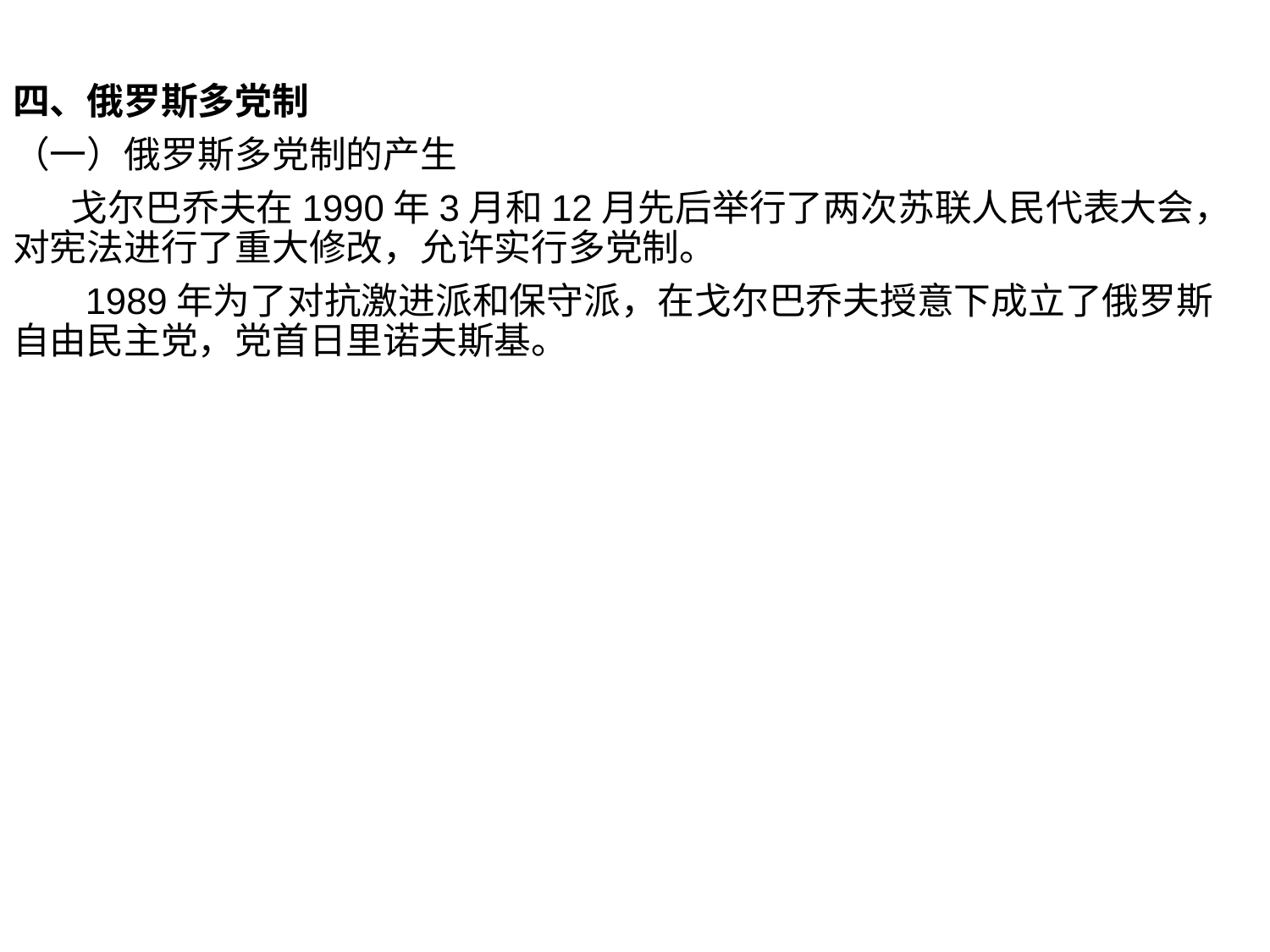

四、俄罗斯多党制
（一）俄罗斯多党制的产生
      戈尔巴乔夫在1990年3月和12月先后举行了两次苏联人民代表大会，对宪法进行了重大修改，允许实行多党制。
       1989年为了对抗激进派和保守派，在戈尔巴乔夫授意下成立了俄罗斯自由民主党，党首日里诺夫斯基。